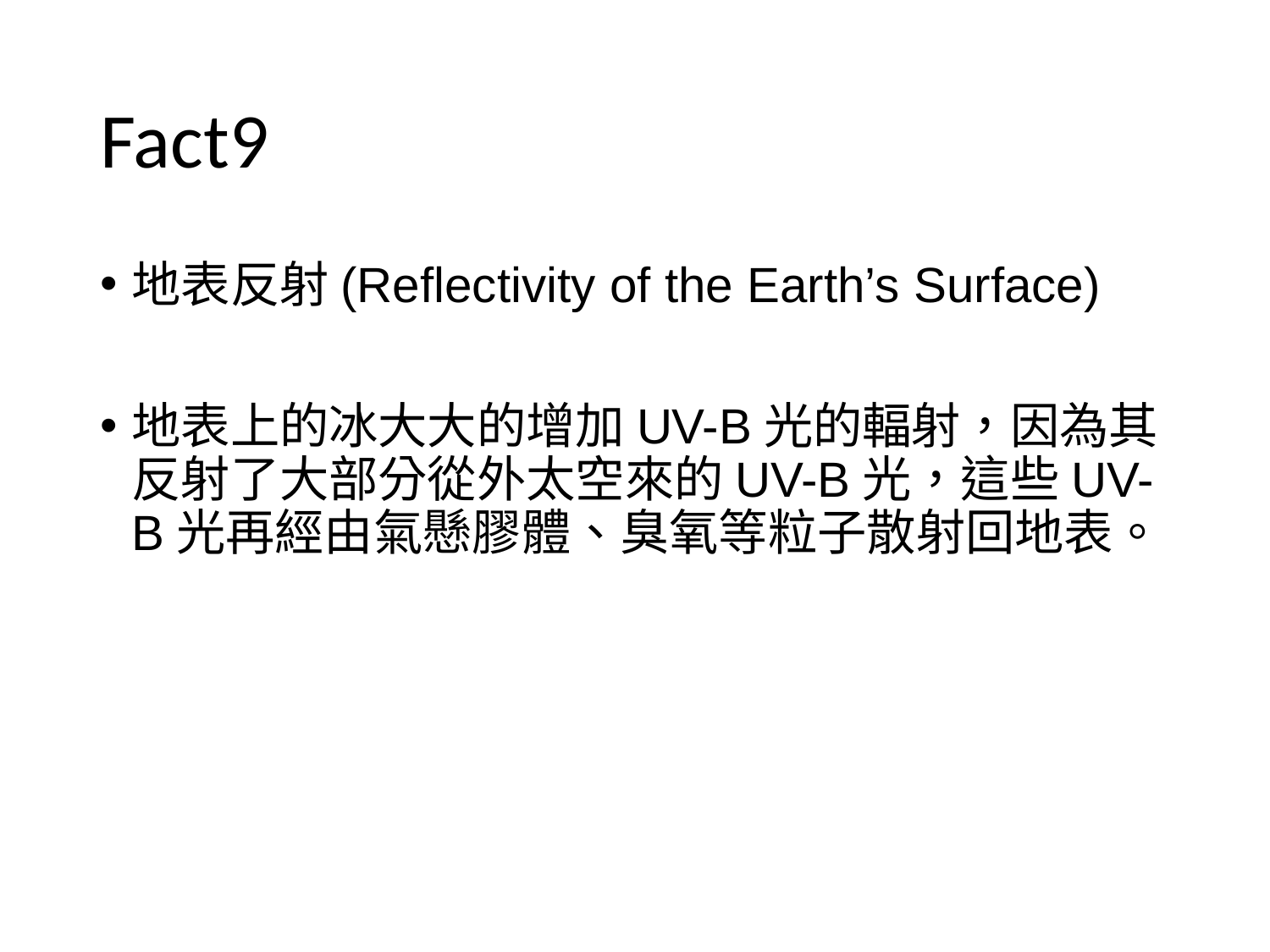

# Fact9
地表反射(Reflectivity of the Earth’s Surface)

地表上的冰大大的增加UV-B光的輻射，因為其反射了大部分從外太空來的UV-B光，這些UV-B光再經由氣懸膠體、臭氧等粒子散射回地表。